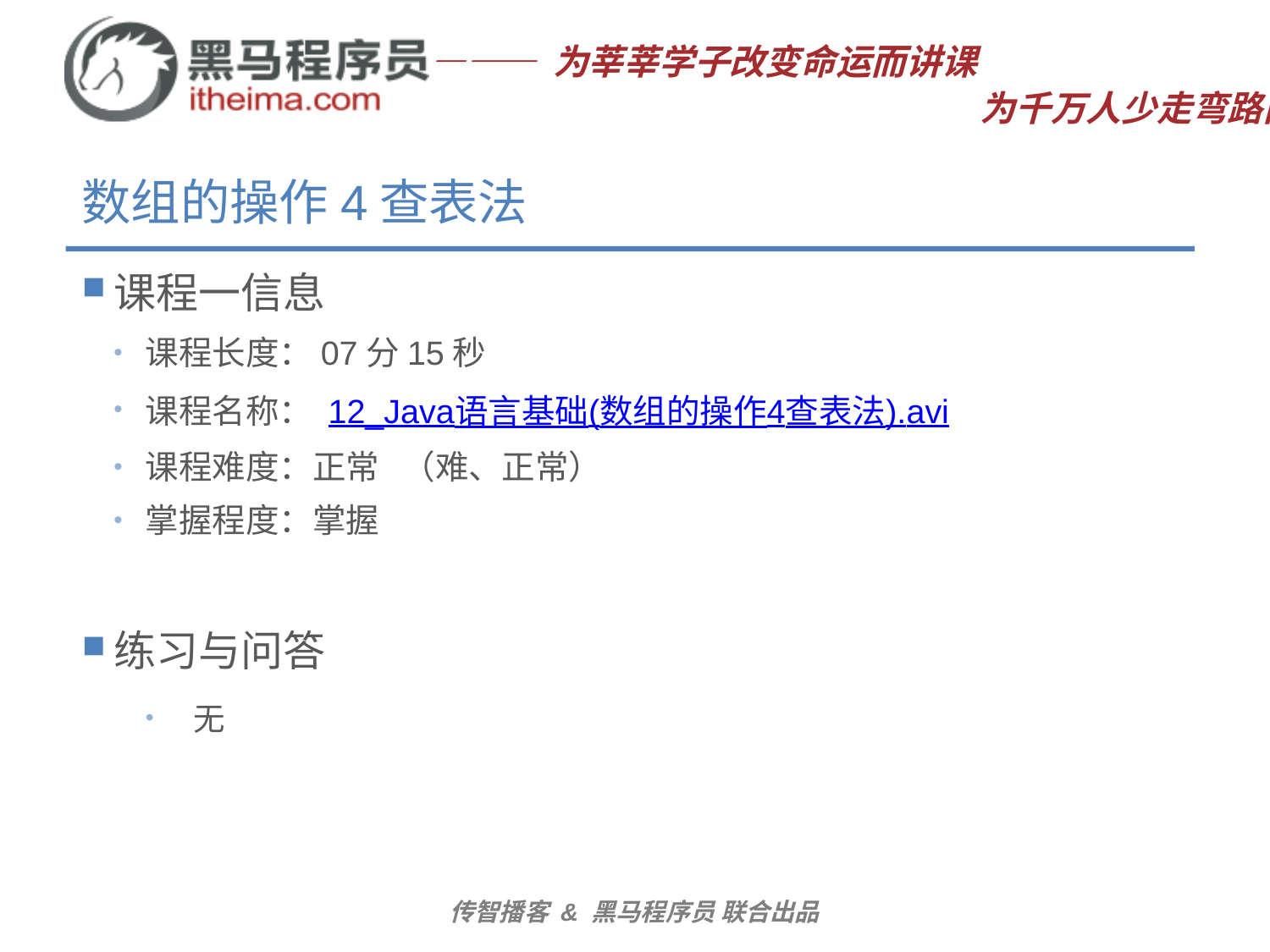

# 数组的操作4查表法
课程一信息
课程长度：07分15秒
课程名称： 12_Java语言基础(数组的操作4查表法).avi
课程难度：正常   （难、正常）
掌握程度：掌握

练习与问答
无